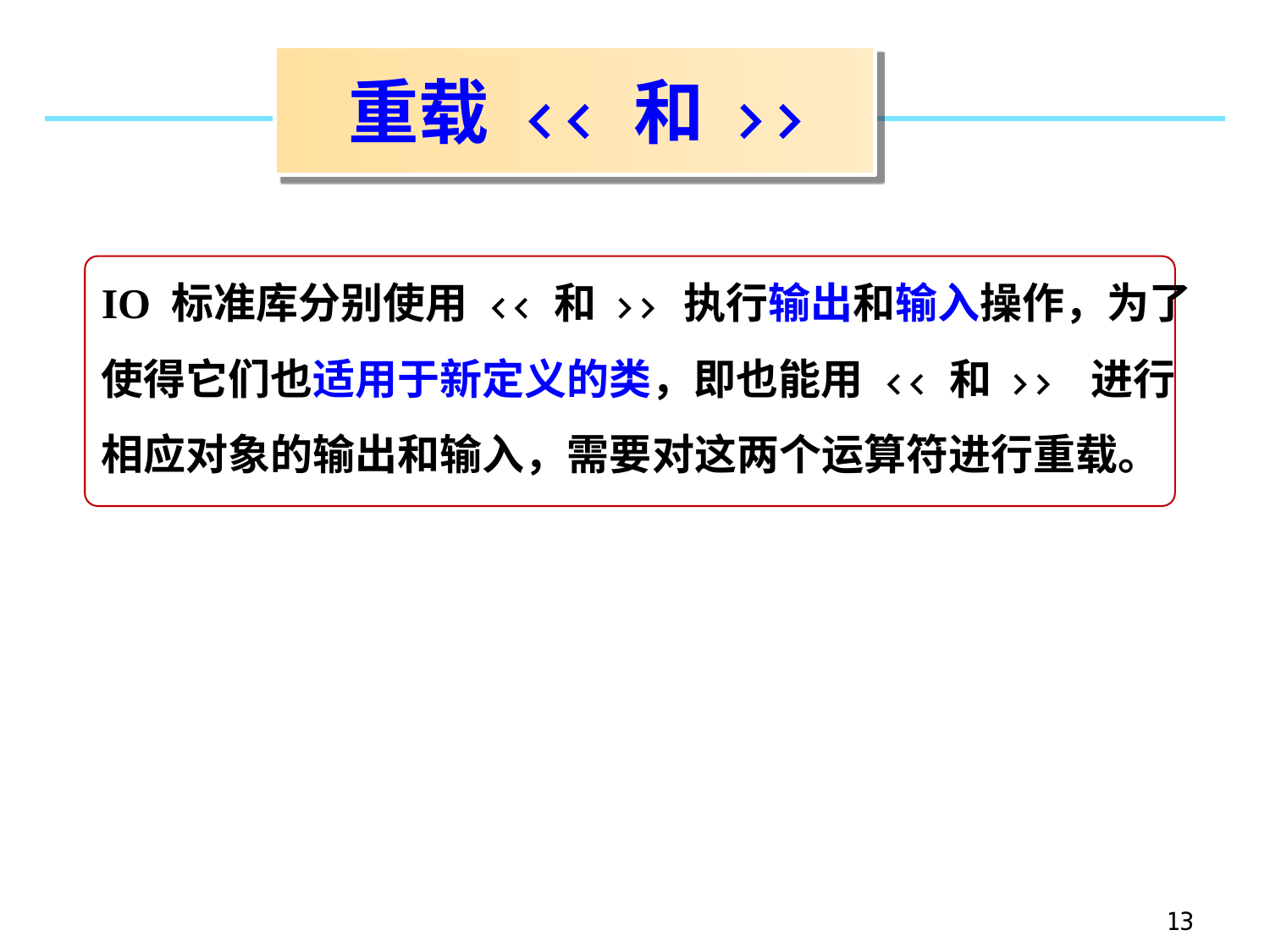

# 重载 << 和 >>
IO 标准库分别使用 << 和 >> 执行输出和输入操作，为了
使得它们也适用于新定义的类，即也能用 << 和 >> 进行
相应对象的输出和输入，需要对这两个运算符进行重载。
13